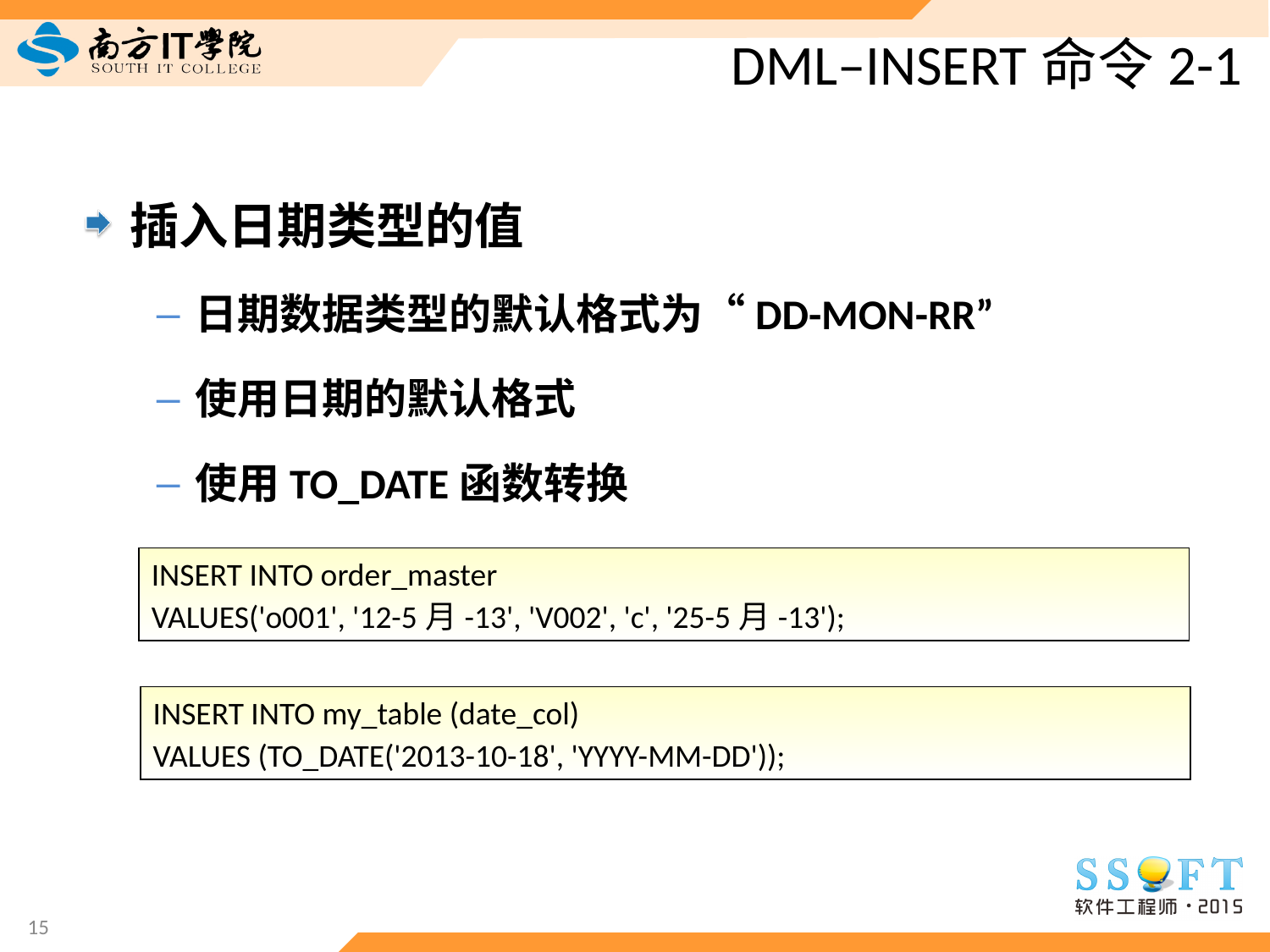

# DML–INSERT命令2-1
插入日期类型的值
日期数据类型的默认格式为“DD-MON-RR”
使用日期的默认格式
使用TO_DATE函数转换
INSERT INTO order_master
VALUES('o001', '12-5月-13', 'V002', 'c', '25-5月-13');
INSERT INTO my_table (date_col)
VALUES (TO_DATE('2013-10-18', 'YYYY-MM-DD'));
15